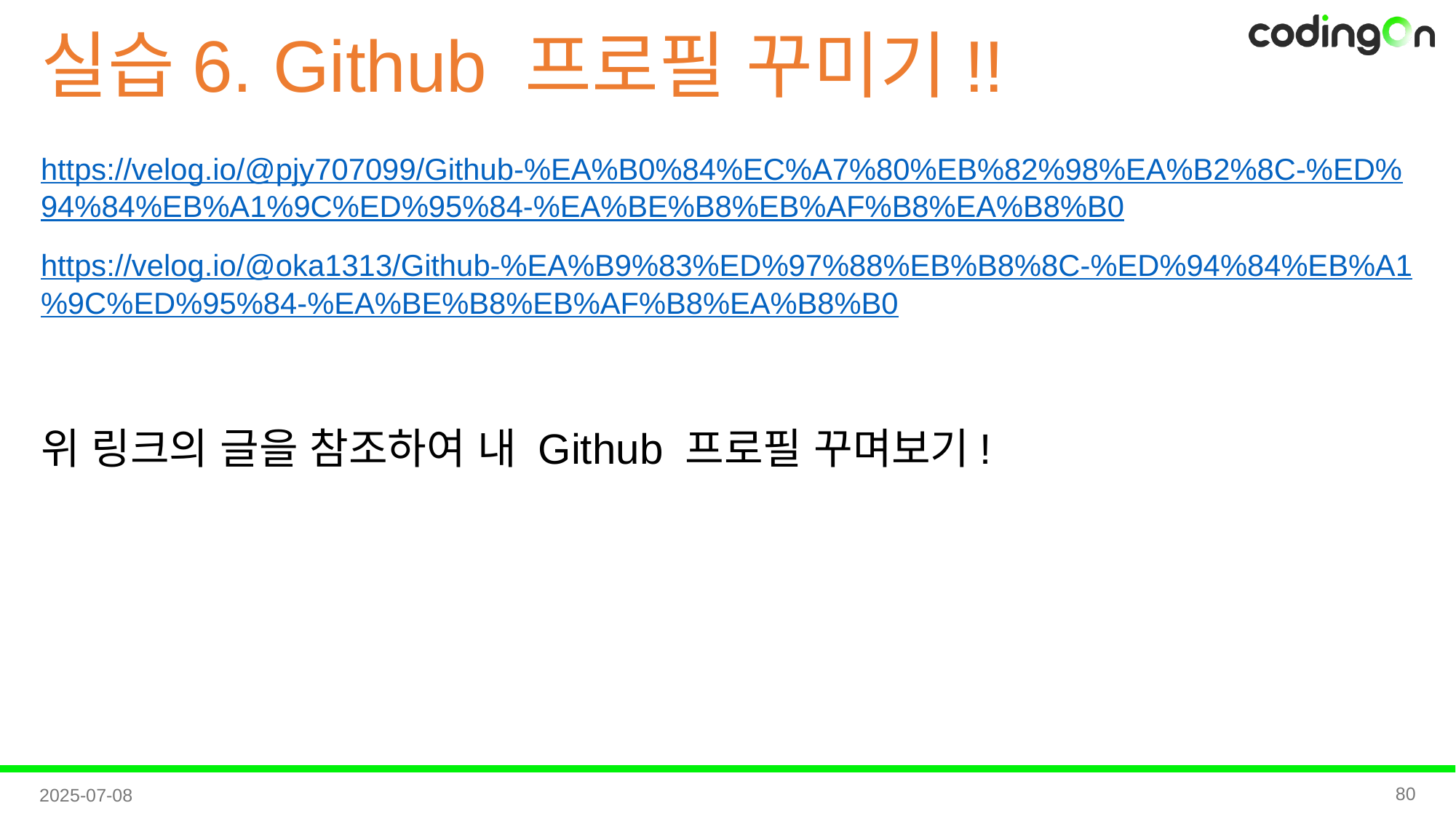

# 실습6. Github 프로필 꾸미기!!
https://velog.io/@pjy707099/Github-%EA%B0%84%EC%A7%80%EB%82%98%EA%B2%8C-%ED%94%84%EB%A1%9C%ED%95%84-%EA%BE%B8%EB%AF%B8%EA%B8%B0
https://velog.io/@oka1313/Github-%EA%B9%83%ED%97%88%EB%B8%8C-%ED%94%84%EB%A1%9C%ED%95%84-%EA%BE%B8%EB%AF%B8%EA%B8%B0

위 링크의 글을 참조하여 내 Github 프로필 꾸며보기!

80
2025-07-08